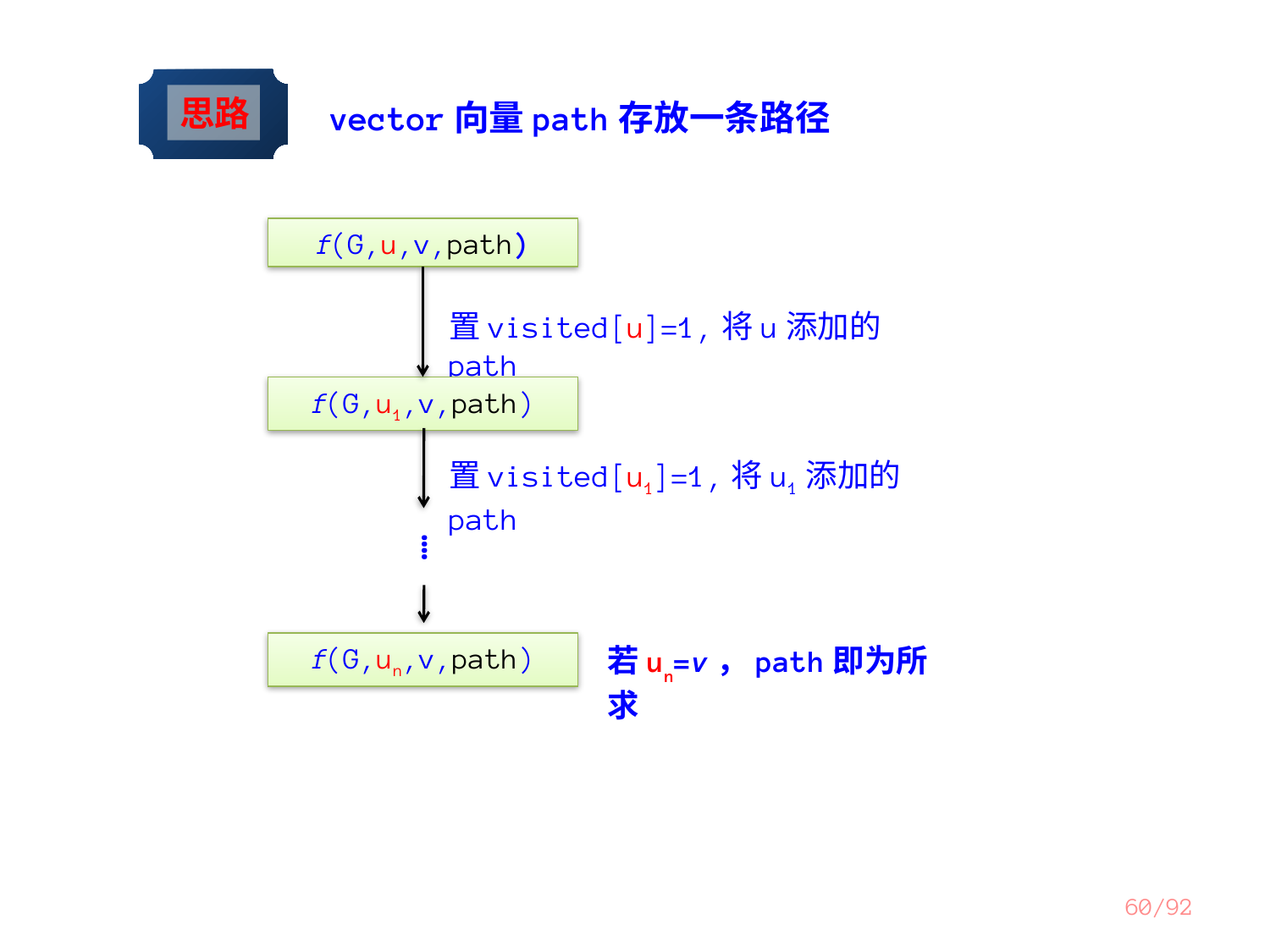

思路
vector向量path存放一条路径
f(G,u,v,path)
置visited[u]=1,将u添加的path
f(G,u1,v,path)
置visited[u1]=1,将u1添加的path
⁞
f(G,un,v,path)
若un=v，path即为所求
60/92